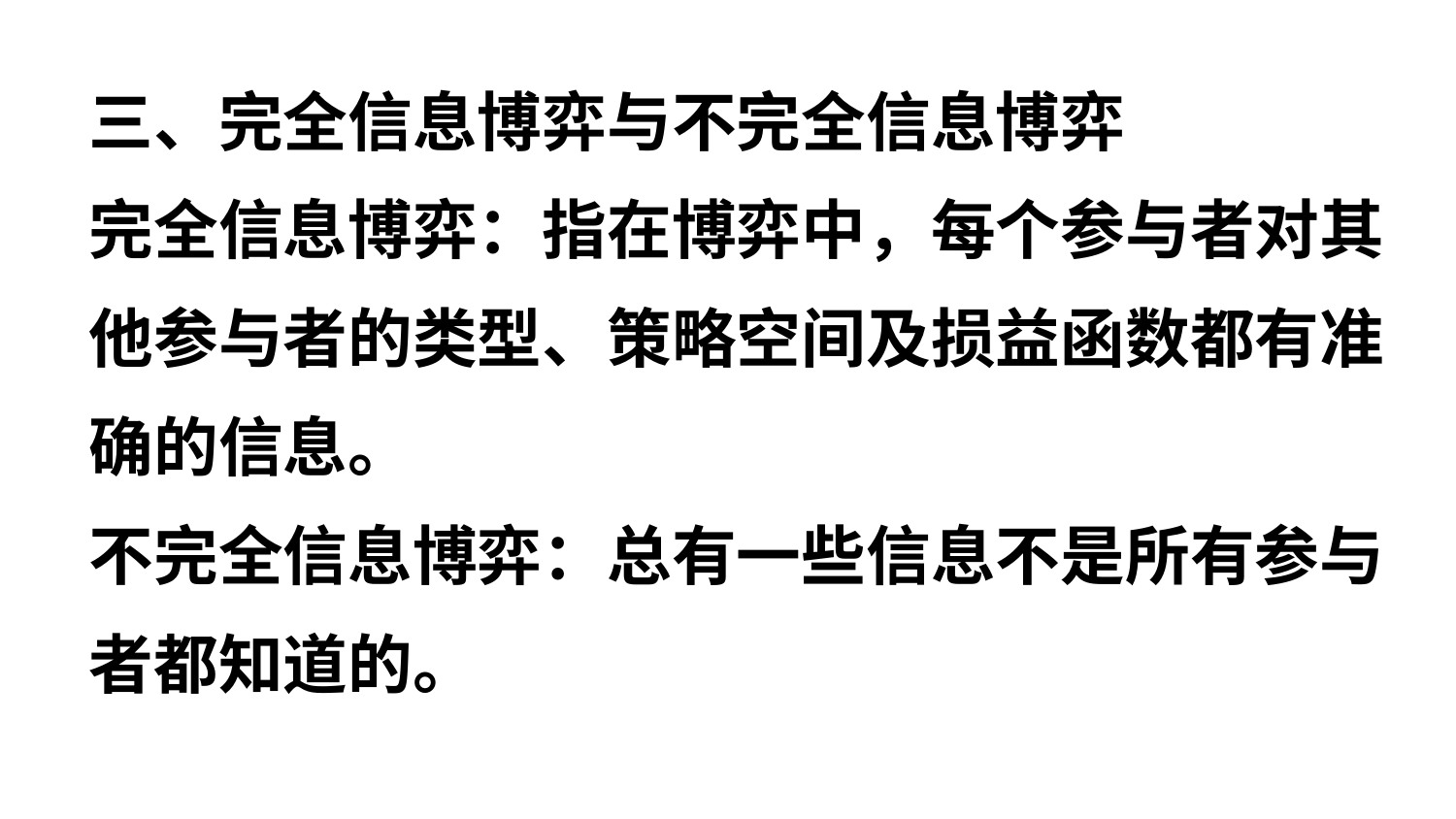

三、完全信息博弈与不完全信息博弈
完全信息博弈：指在博弈中，每个参与者对其他参与者的类型、策略空间及损益函数都有准确的信息。
不完全信息博弈：总有一些信息不是所有参与者都知道的。